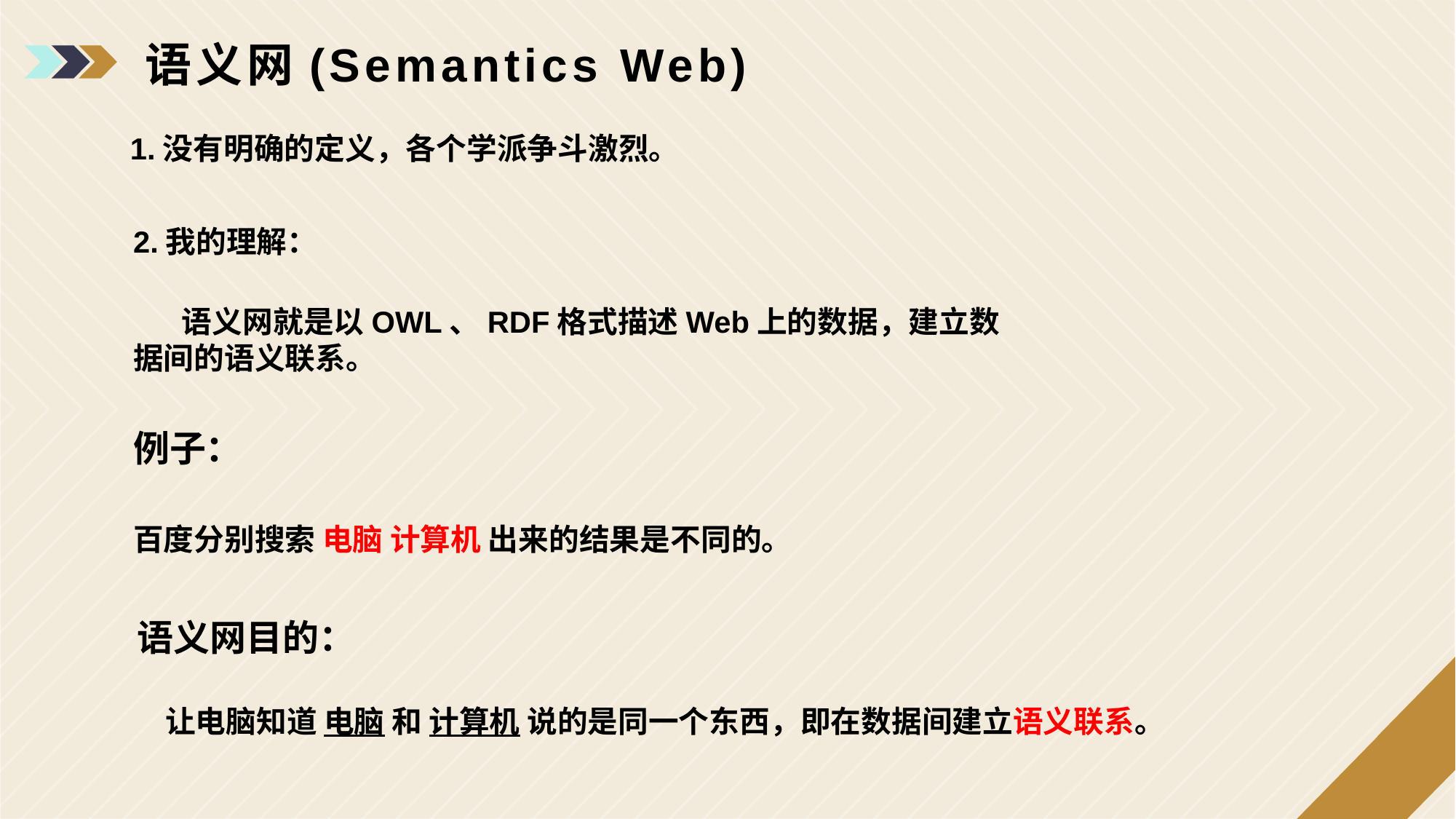

语义网(Semantics Web)
1.没有明确的定义，各个学派争斗激烈。
2.我的理解：

      语义网就是以OWL、RDF格式描述Web上的数据，建立数据间的语义联系。
例子：

百度分别搜索 电脑 计算机 出来的结果是不同的。
语义网目的：

   让电脑知道 电脑 和 计算机 说的是同一个东西，即在数据间建立语义联系。